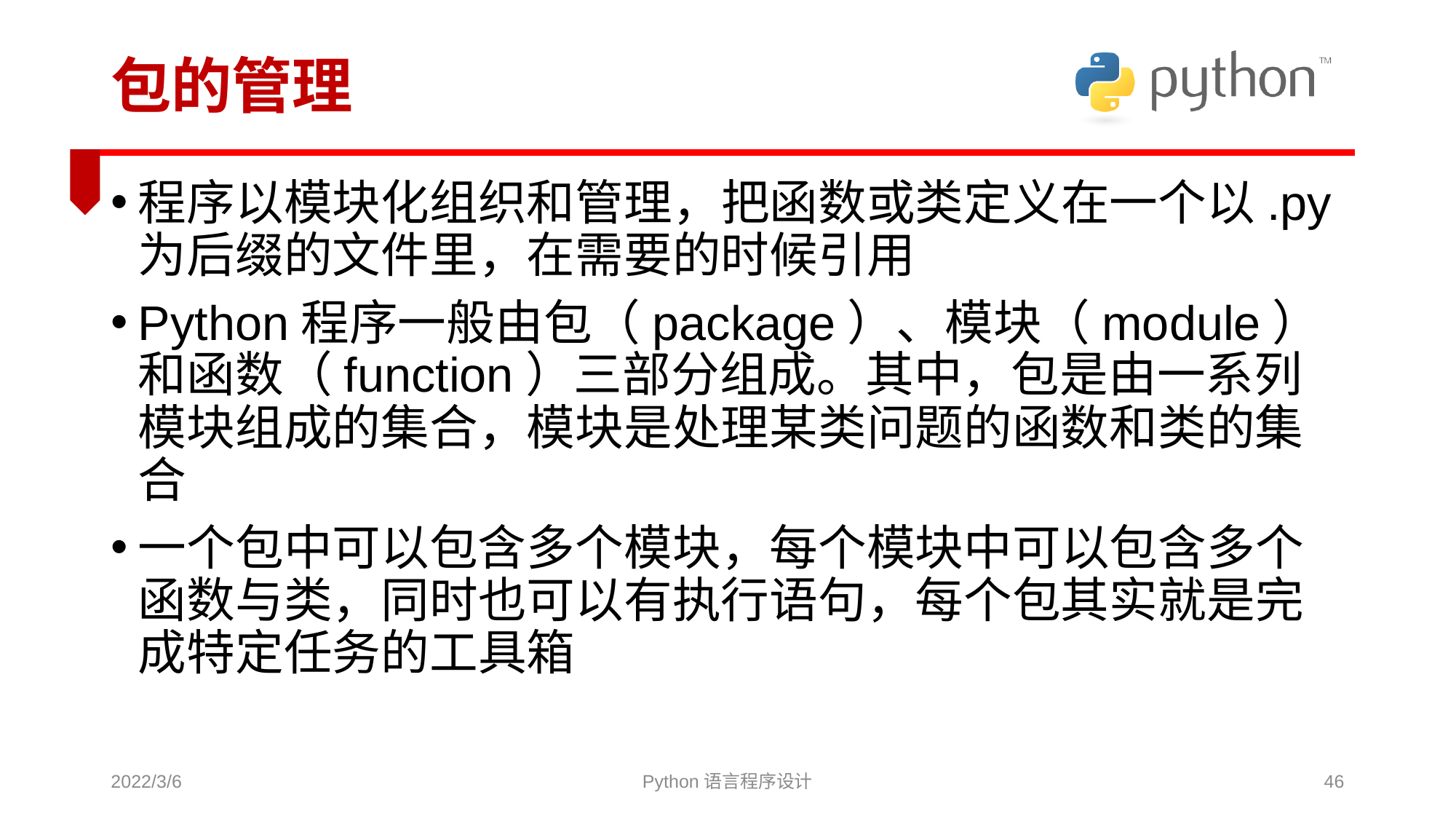

# 包的管理
程序以模块化组织和管理，把函数或类定义在一个以.py为后缀的文件里，在需要的时候引用
Python程序一般由包（package）、模块（module）和函数（function）三部分组成。其中，包是由一系列模块组成的集合，模块是处理某类问题的函数和类的集合
一个包中可以包含多个模块，每个模块中可以包含多个函数与类，同时也可以有执行语句，每个包其实就是完成特定任务的工具箱

2022/3/6
Python语言程序设计
46